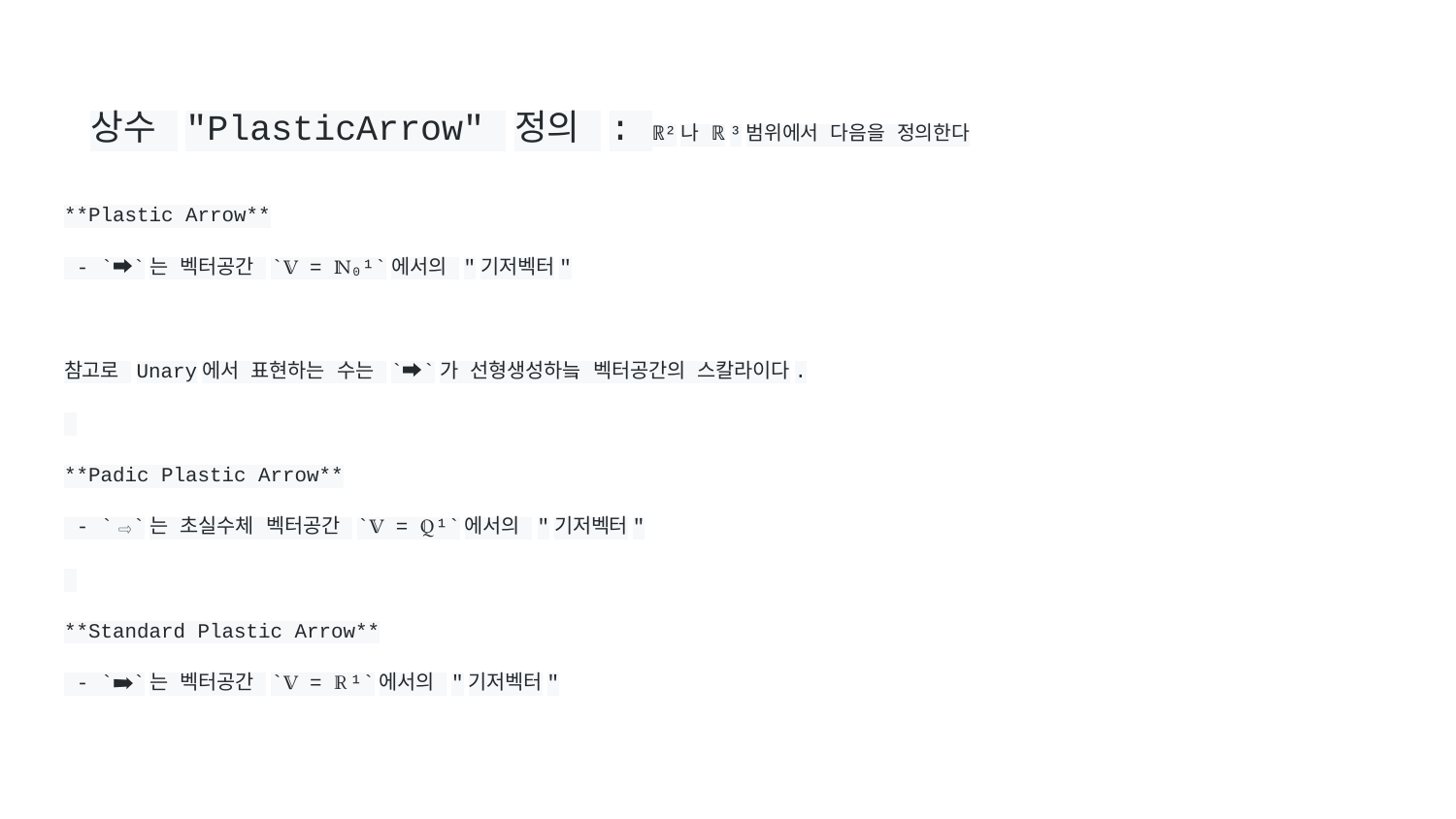

# 상수 "PlasticArrow" 정의 : ℝ²나 ℝ³범위에서 다음을 정의한다

**Plastic Arrow**
 - `⮕`는 벡터공간 `𝕍 = ℕ₀¹`에서의 "기저벡터"

참고로 Unary에서 표현하는 수는 `⮕`가 선형생성하늨 벡터공간의 스칼라이다.

**Padic Plastic Arrow**
 - `⇨`는 초실수체 벡터공간 `𝕍 = ℚ¹`에서의 "기저벡터"

**Standard Plastic Arrow**
 - `➡️`는 벡터공간 `𝕍 = ℝ¹`에서의 "기저벡터"